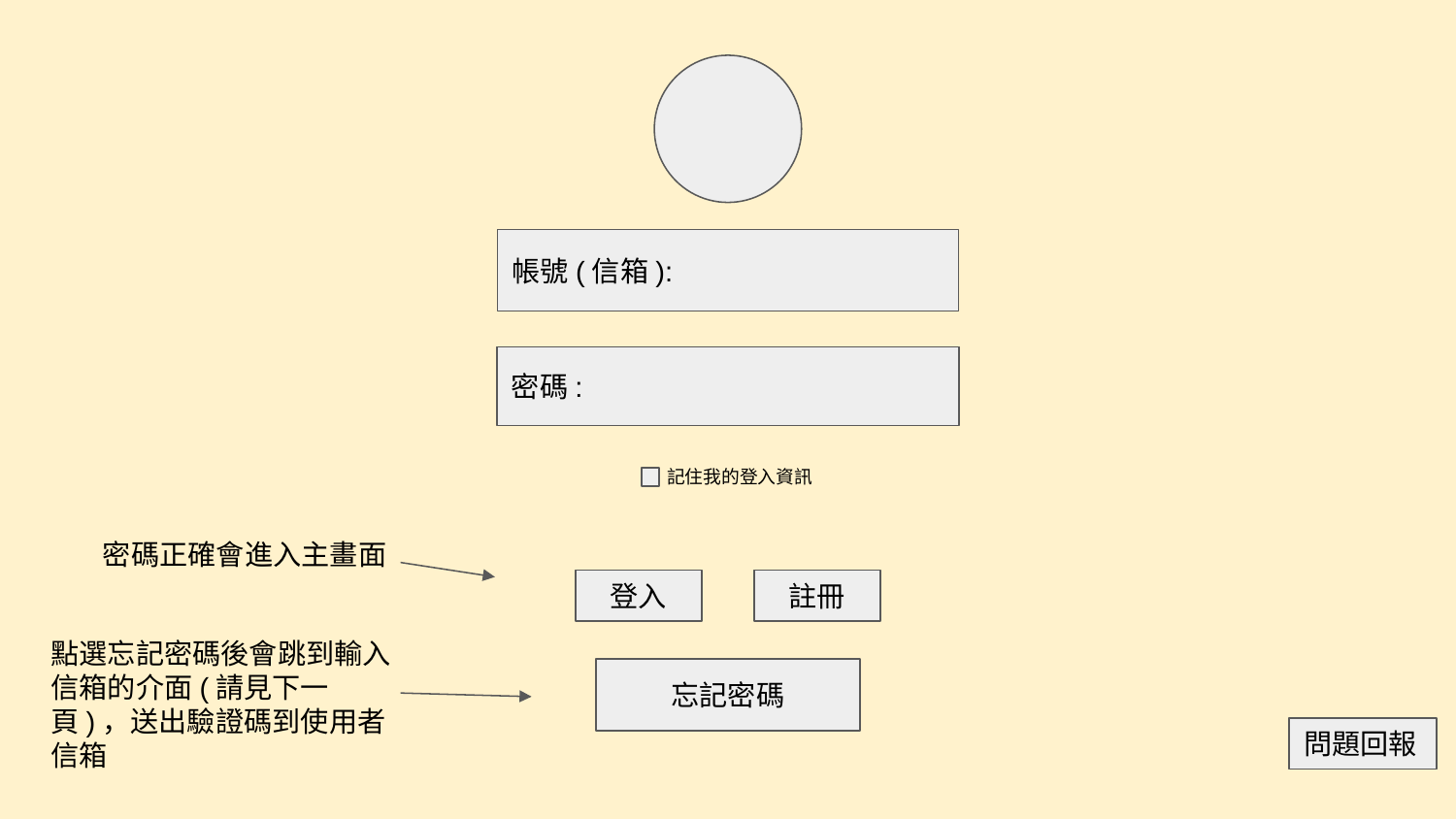

帳號(信箱):
密碼:
記住我的登入資訊

密碼正確會進入主畫面
登入
註冊
點選忘記密碼後會跳到輸入信箱的介面(請見下一頁)，送出驗證碼到使用者信箱
忘記密碼
問題回報